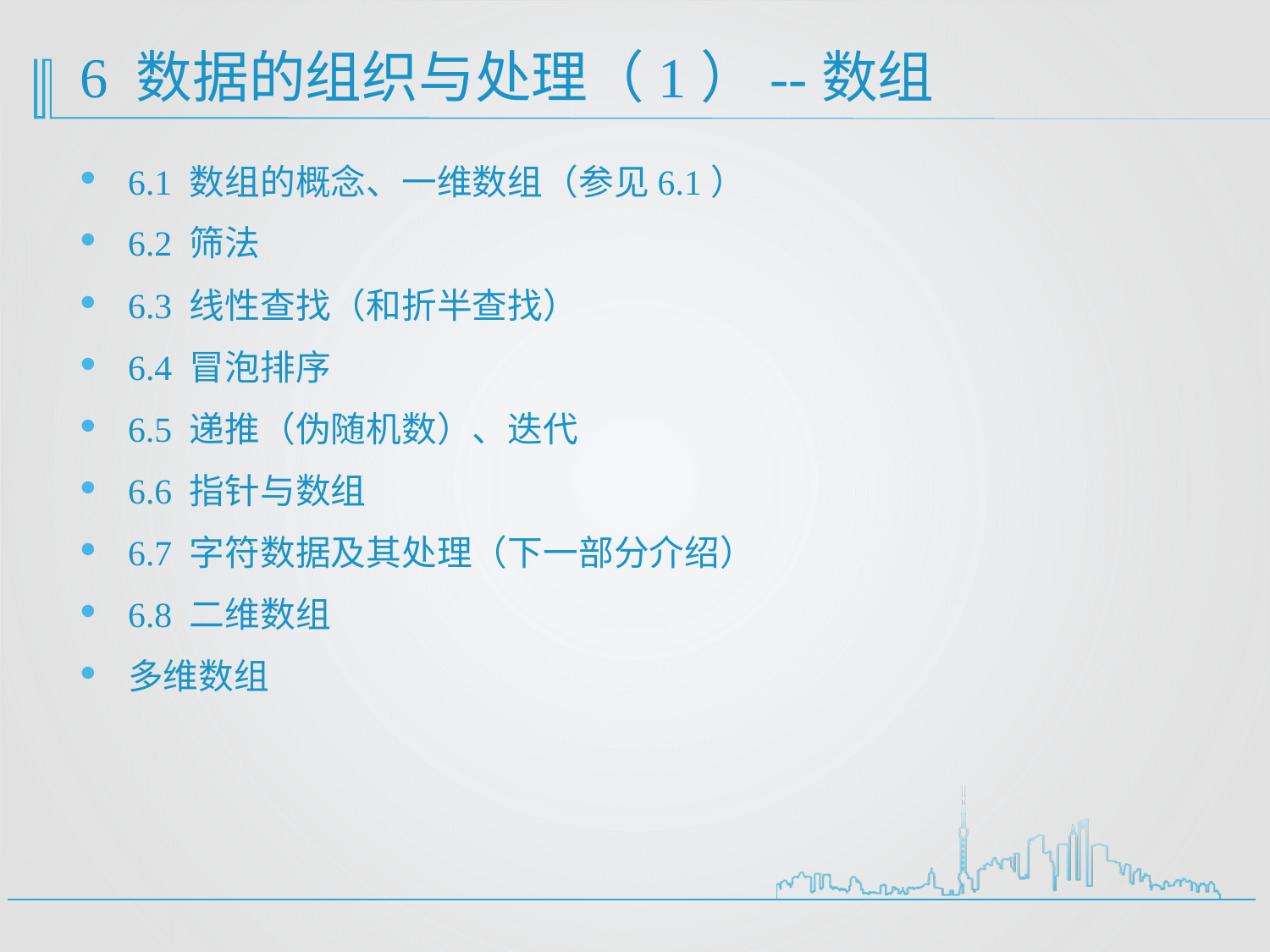

# 6 数据的组织与处理（1）--数组
6.1 数组的概念、一维数组（参见6.1）
6.2 筛法
6.3 线性查找（和折半查找）
6.4 冒泡排序
6.5 递推（伪随机数）、迭代
6.6 指针与数组
6.7 字符数据及其处理（下一部分介绍）
6.8 二维数组
多维数组